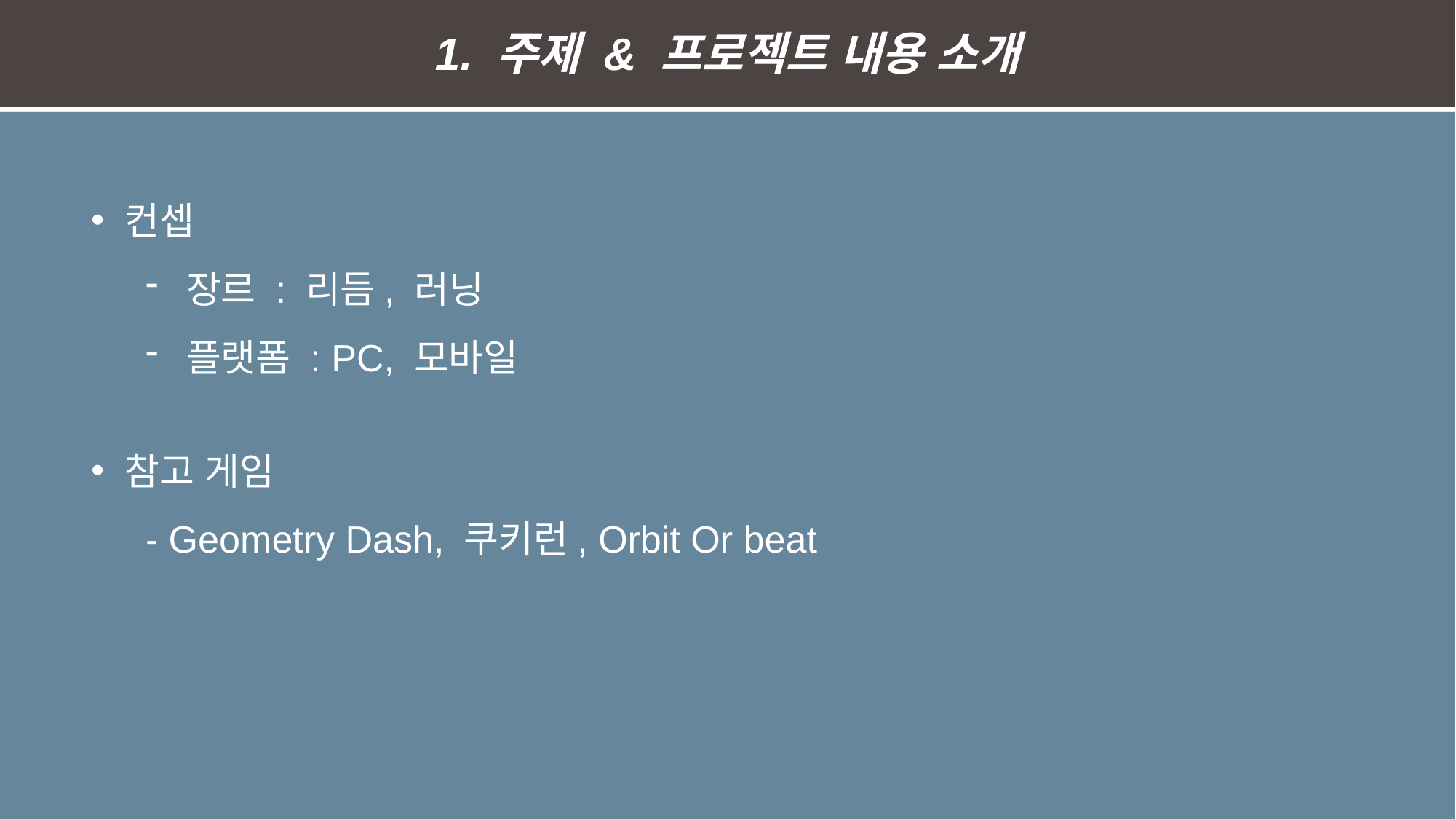

1. 주제 & 프로젝트 내용 소개
컨셉
장르 : 리듬, 러닝
플랫폼 : PC, 모바일

참고 게임
- Geometry Dash, 쿠키런, Orbit Or beat